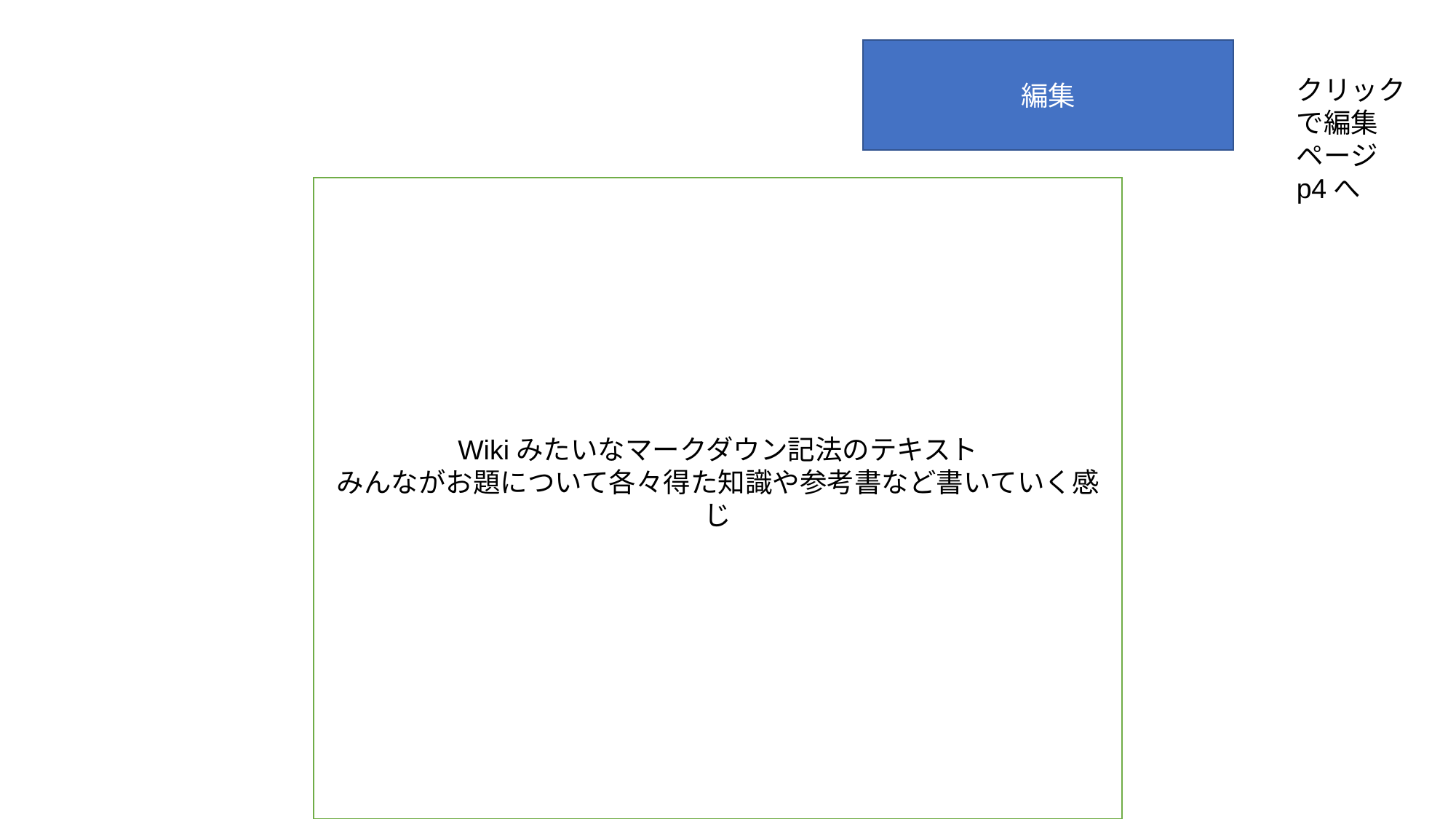

編集
クリックで編集ページp4へ
Wikiみたいなマークダウン記法のテキスト
みんながお題について各々得た知識や参考書など書いていく感じ